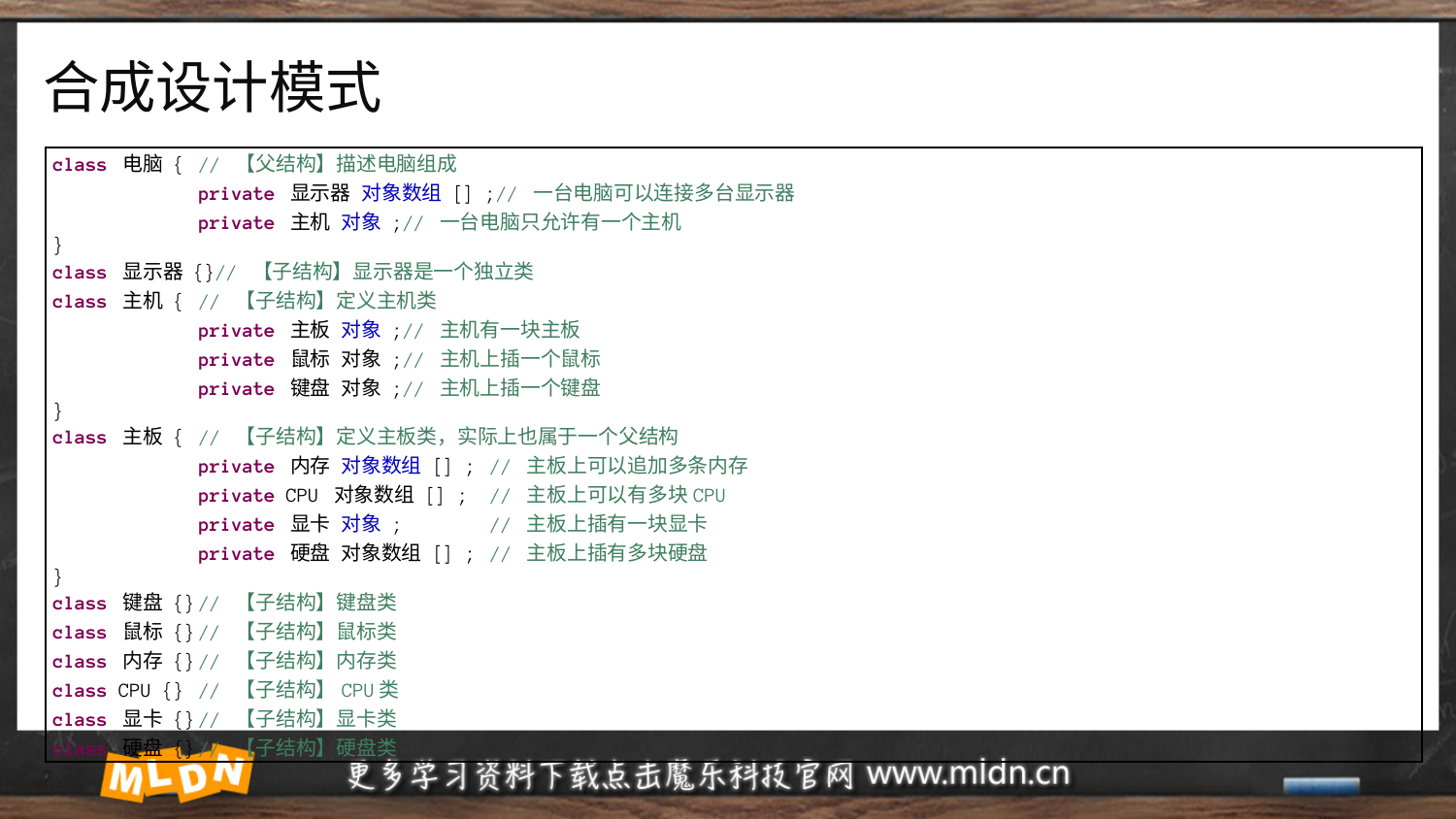

# 合成设计模式
| class 电脑 { // 【父结构】描述电脑组成 private 显示器 对象数组 [] ;// 一台电脑可以连接多台显示器 private 主机 对象 ;// 一台电脑只允许有一个主机 } class 显示器 {}// 【子结构】显示器是一个独立类 class 主机 { // 【子结构】定义主机类 private 主板 对象 ;// 主机有一块主板 private 鼠标 对象 ;// 主机上插一个鼠标 private 键盘 对象 ;// 主机上插一个键盘 } class 主板 { // 【子结构】定义主板类，实际上也属于一个父结构 private 内存 对象数组 [] ; // 主板上可以追加多条内存 private CPU 对象数组 [] ; // 主板上可以有多块CPU private 显卡 对象 ; // 主板上插有一块显卡 private 硬盘 对象数组 [] ; // 主板上插有多块硬盘 } class 键盘 {} // 【子结构】键盘类 class 鼠标 {} // 【子结构】鼠标类 class 内存 {} // 【子结构】内存类 class CPU {} // 【子结构】CPU类 class 显卡 {} // 【子结构】显卡类 class 硬盘 {} // 【子结构】硬盘类 |
| --- |